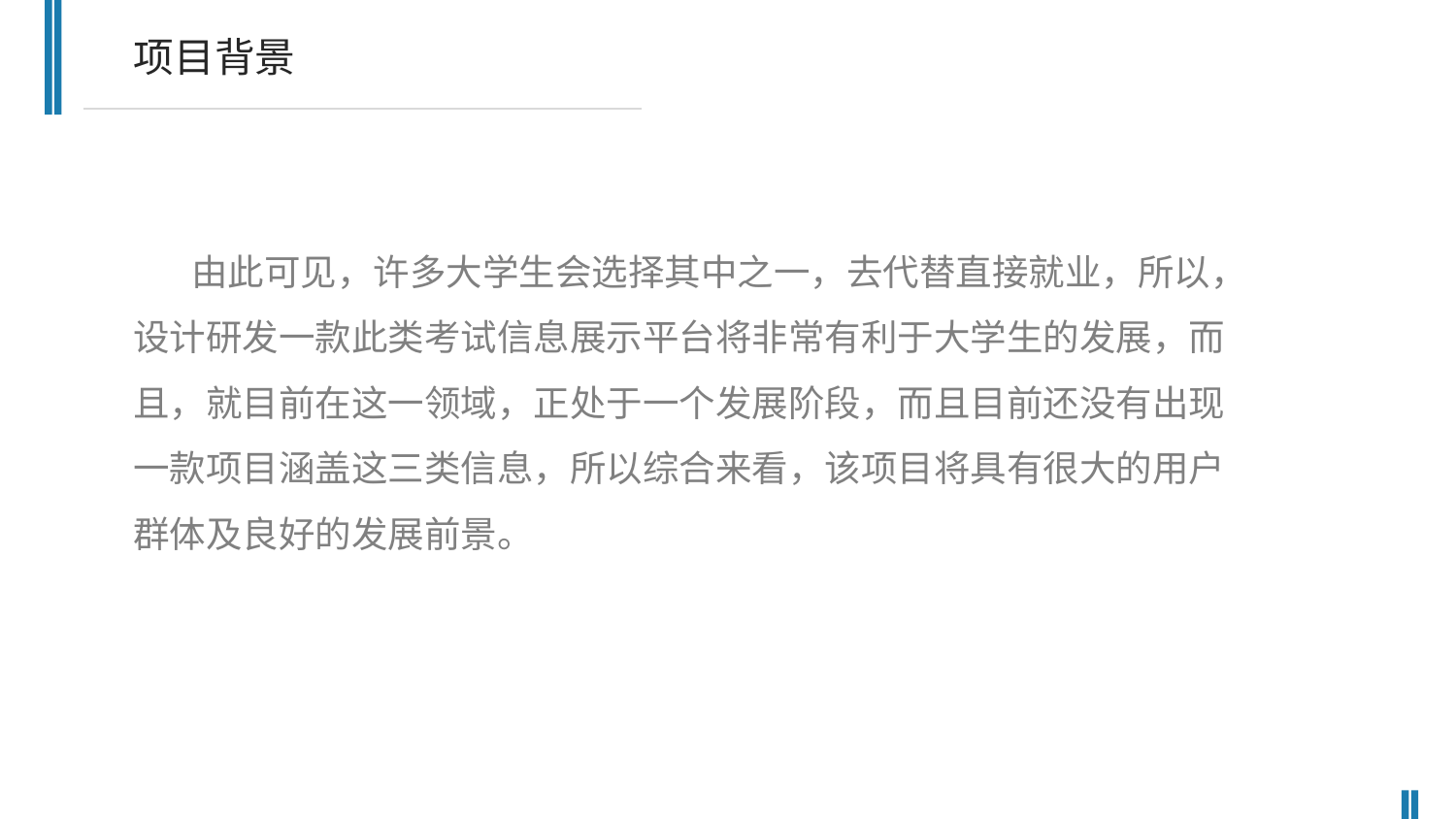

项目背景
      由此可见，许多大学生会选择其中之一，去代替直接就业，所以，设计研发一款此类考试信息展示平台将非常有利于大学生的发展，而且，就目前在这一领域，正处于一个发展阶段，而且目前还没有出现一款项目涵盖这三类信息，所以综合来看，该项目将具有很大的用户群体及良好的发展前景。